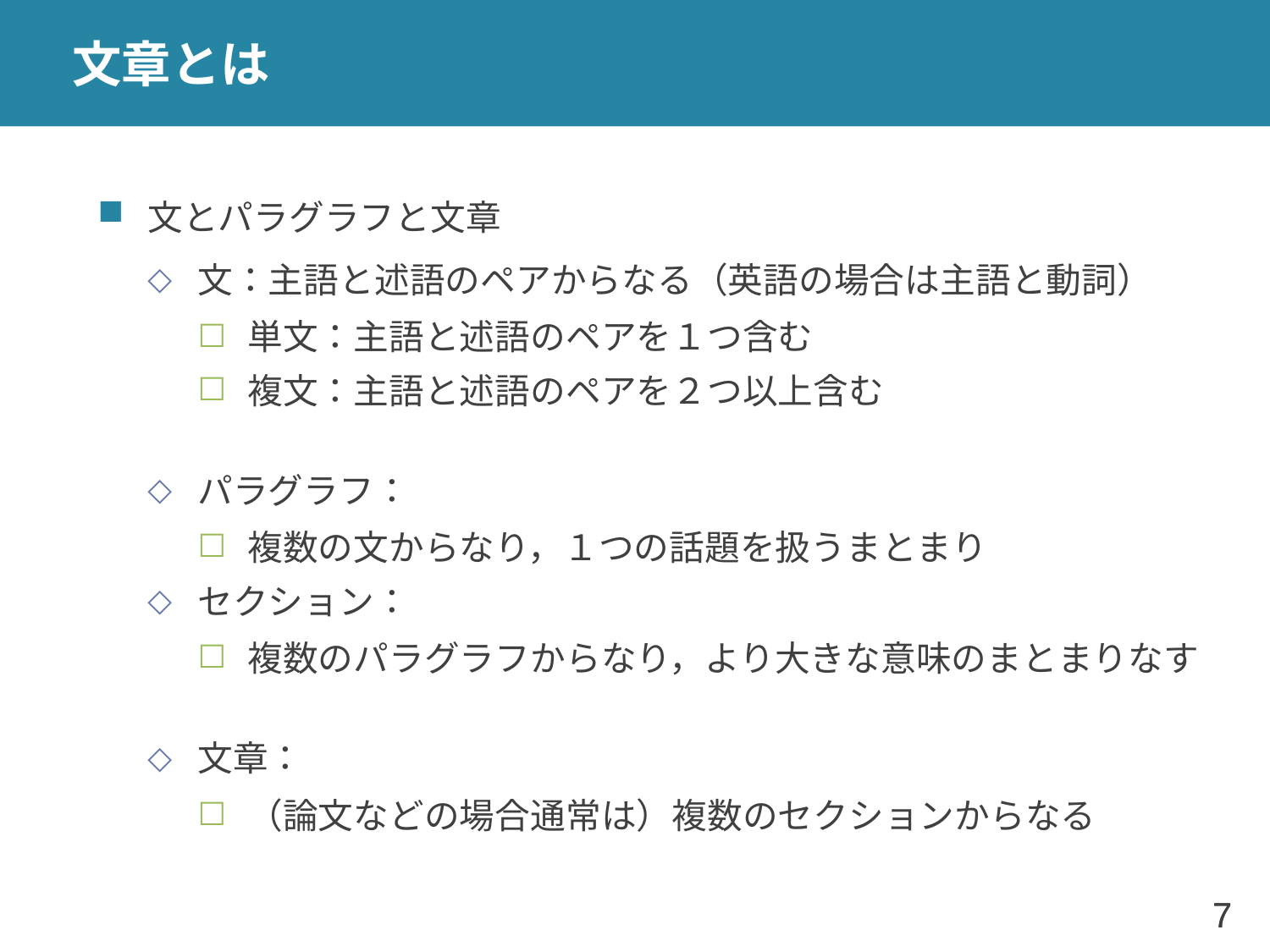

# 文章とは
文とパラグラフと文章
文：主語と述語のペアからなる（英語の場合は主語と動詞）
単文：主語と述語のペアを１つ含む
複文：主語と述語のペアを２つ以上含む
パラグラフ：
複数の文からなり，１つの話題を扱うまとまり
セクション：
複数のパラグラフからなり，より大きな意味のまとまりなす
文章：
（論文などの場合通常は）複数のセクションからなる